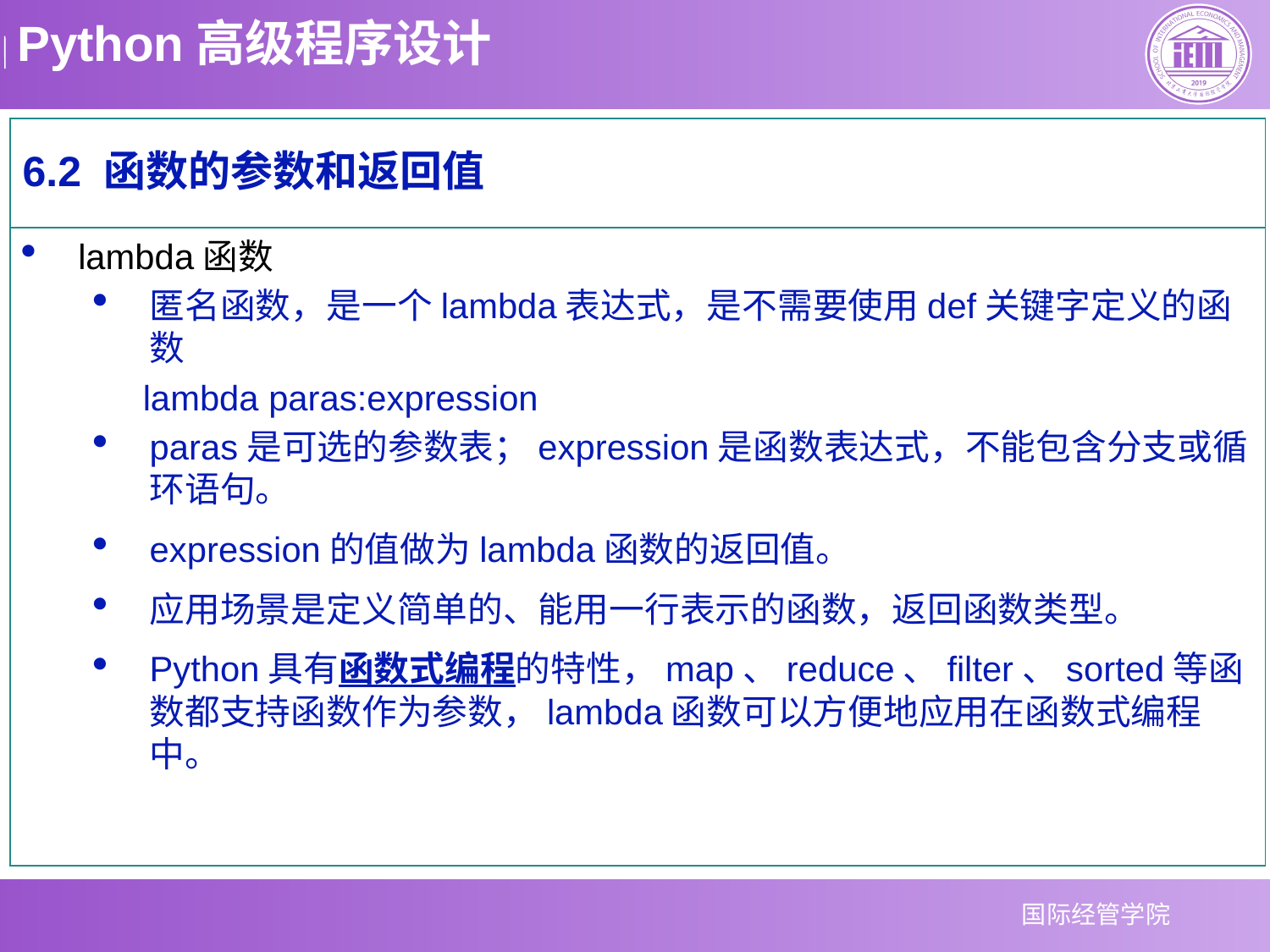

6.2 函数的参数和返回值
lambda函数
匿名函数，是一个lambda表达式，是不需要使用def关键字定义的函数
     lambda paras:expression
paras是可选的参数表；expression是函数表达式，不能包含分支或循环语句。
expression的值做为lambda函数的返回值。
应用场景是定义简单的、能用一行表示的函数，返回函数类型。
Python具有函数式编程的特性，map、reduce、filter、sorted等函数都支持函数作为参数，lambda函数可以方便地应用在函数式编程中。